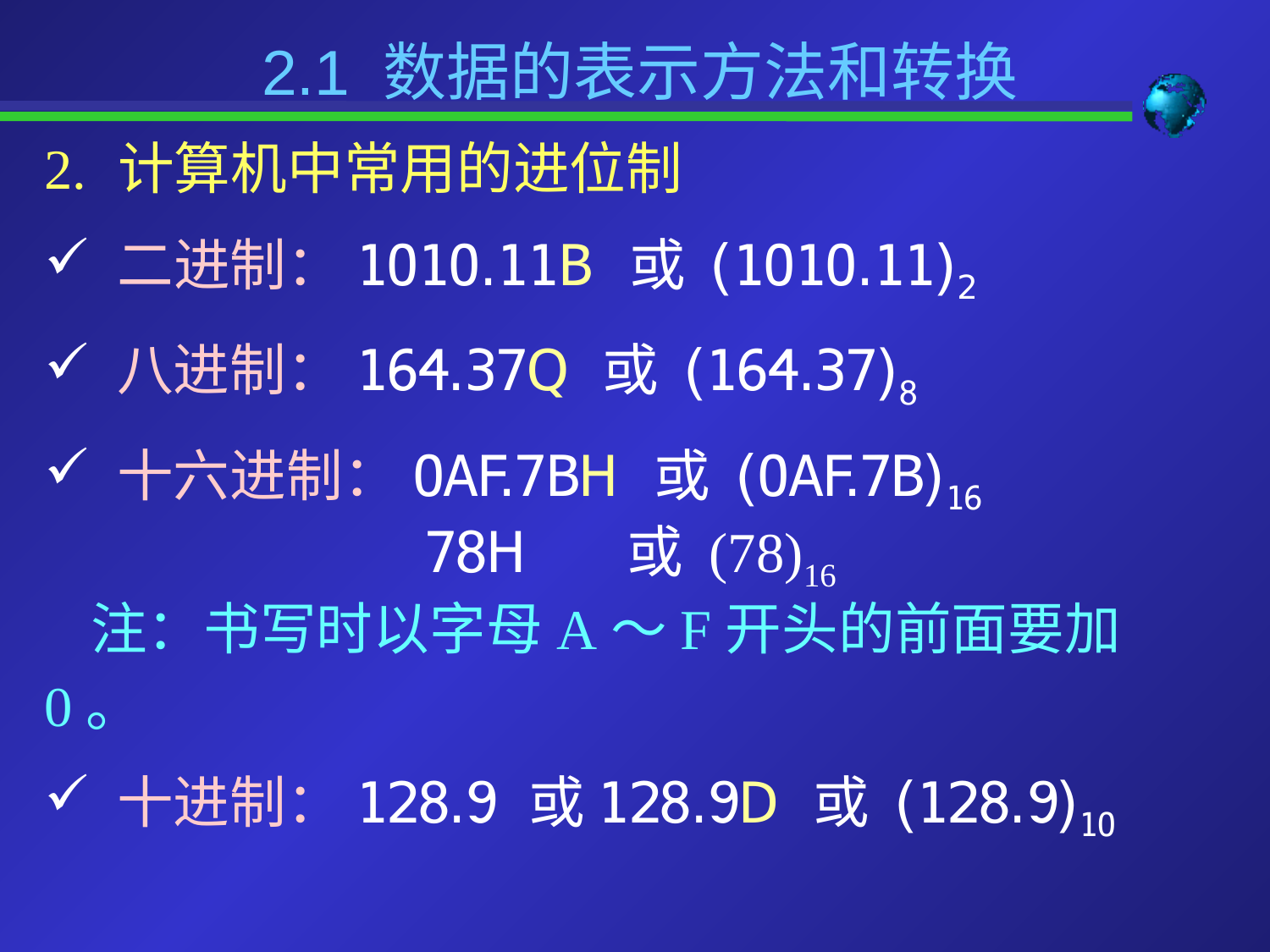

2.1 数据的表示方法和转换
2. 计算机中常用的进位制
 二进制：1010.11B 或 (1010.11)2
 八进制：164.37Q 或 (164.37)8
 十六进制：0AF.7BH 或 (0AF.7B)16
			78H     或 (78)16
    注：书写时以字母A～F开头的前面要加0。
 十进制：128.9 或128.9D 或 (128.9)10